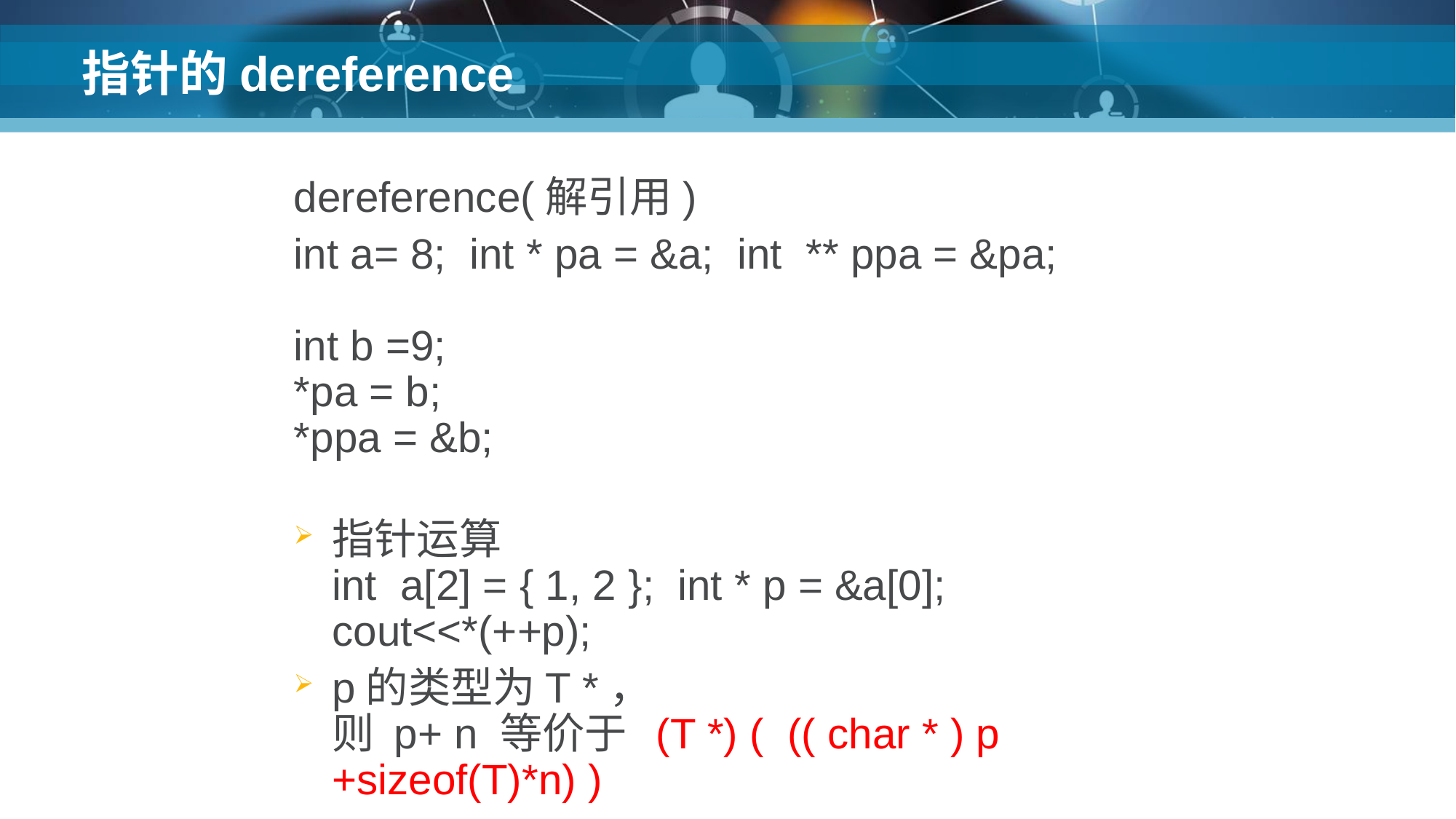

# 指针的dereference
dereference(解引用)
int a= 8;  int * pa = &a;  int  ** ppa = &pa;
int b =9;
*pa = b;
*ppa = &b;
指针运算
int  a[2] = { 1, 2 };  int * p = &a[0];
cout<<*(++p);
p的类型为T *，
则 p+ n 等价于  (T *) (  (( char * ) p +sizeof(T)*n) )